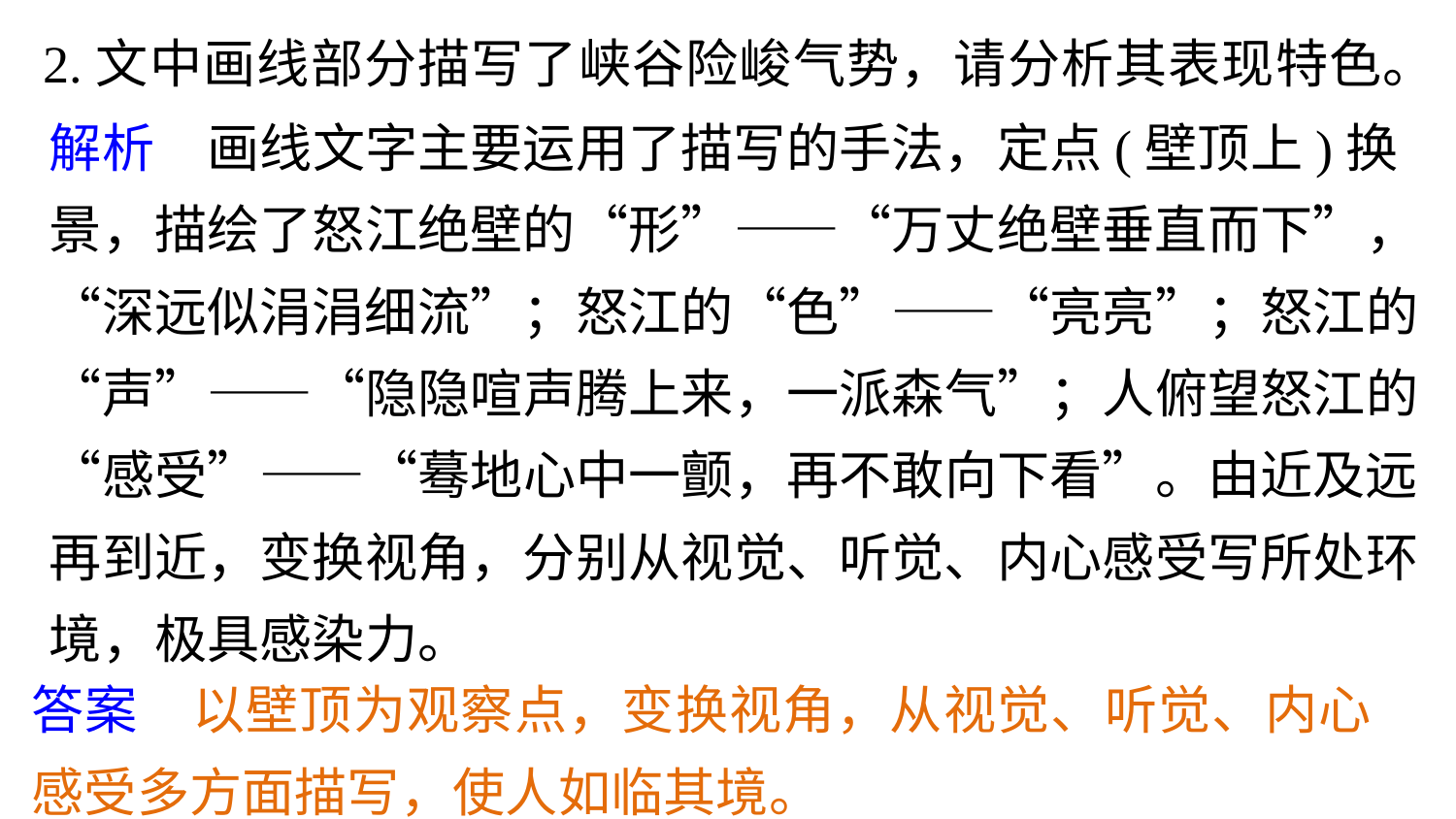

2.文中画线部分描写了峡谷险峻气势，请分析其表现特色。
解析　画线文字主要运用了描写的手法，定点(壁顶上)换景，描绘了怒江绝壁的“形”——“万丈绝壁垂直而下”，“深远似涓涓细流”；怒江的“色”——“亮亮”；怒江的“声”——“隐隐喧声腾上来，一派森气”；人俯望怒江的“感受”——“蓦地心中一颤，再不敢向下看”。由近及远再到近，变换视角，分别从视觉、听觉、内心感受写所处环境，极具感染力。
答案　以壁顶为观察点，变换视角，从视觉、听觉、内心感受多方面描写，使人如临其境。